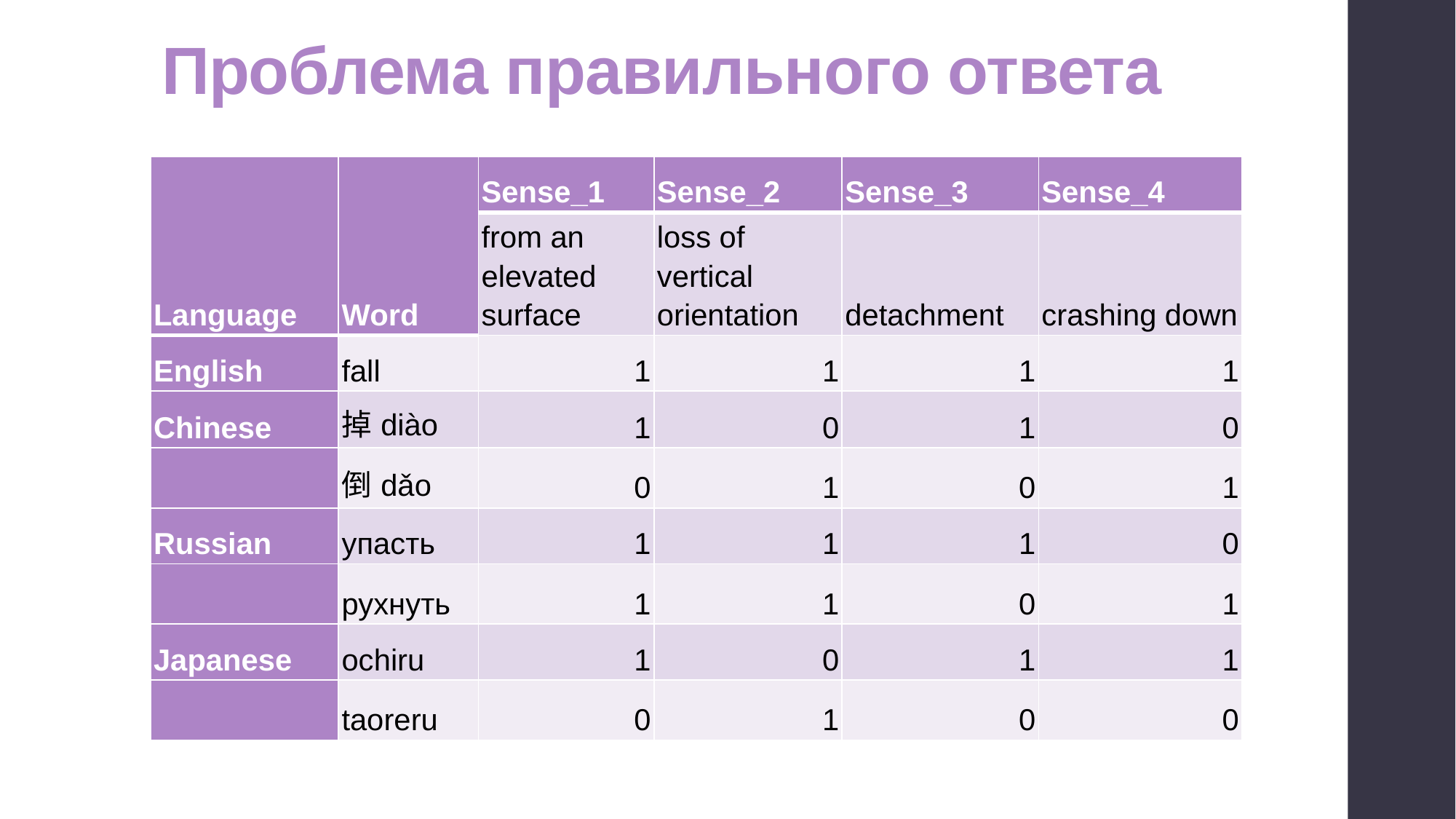

# Проблема правильного ответа
| Language | Word | Sense\_1 | Sense\_2 | Sense\_3 | Sense\_4 |
| --- | --- | --- | --- | --- | --- |
|  |  | from an elevated surface | loss of vertical orientation | detachment | crashing down |
| English | fall | 1 | 1 | 1 | 1 |
| Chinese | 掉diào | 1 | 0 | 1 | 0 |
|  | 倒dǎo | 0 | 1 | 0 | 1 |
| Russian | упасть | 1 | 1 | 1 | 0 |
|  | рухнуть | 1 | 1 | 0 | 1 |
| Japanese | ochiru | 1 | 0 | 1 | 1 |
|  | taoreru | 0 | 1 | 0 | 0 |